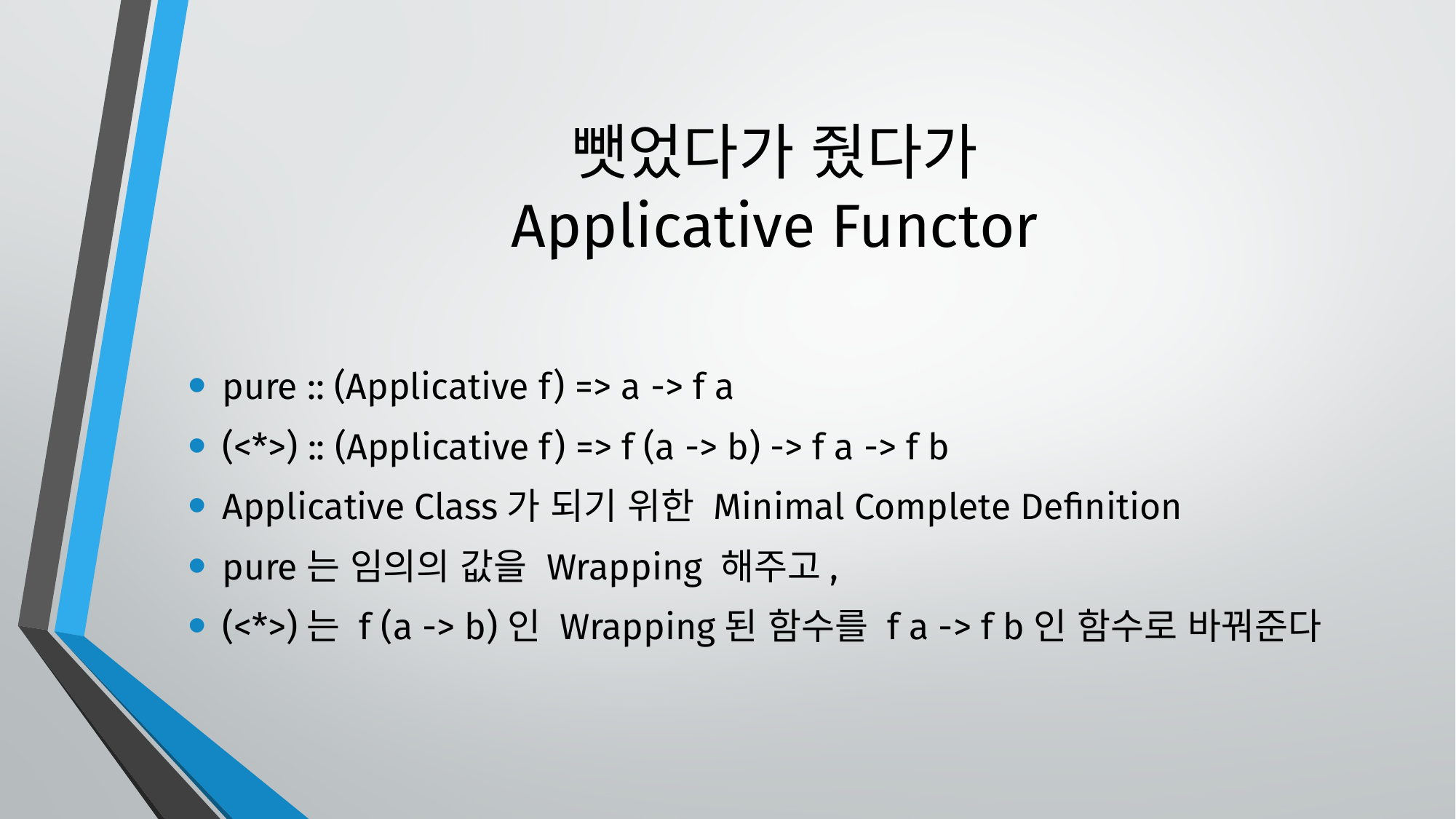

# 뺏었다가 줬다가 Applicative Functor
pure :: (Applicative f) => a -> f a
(<*>) :: (Applicative f) => f (a -> b) -> f a -> f b
Applicative Class가 되기 위한 Minimal Complete Definition
pure는 임의의 값을 Wrapping 해주고,
(<*>)는 f (a -> b)인 Wrapping된 함수를 f a -> f b인 함수로 바꿔준다